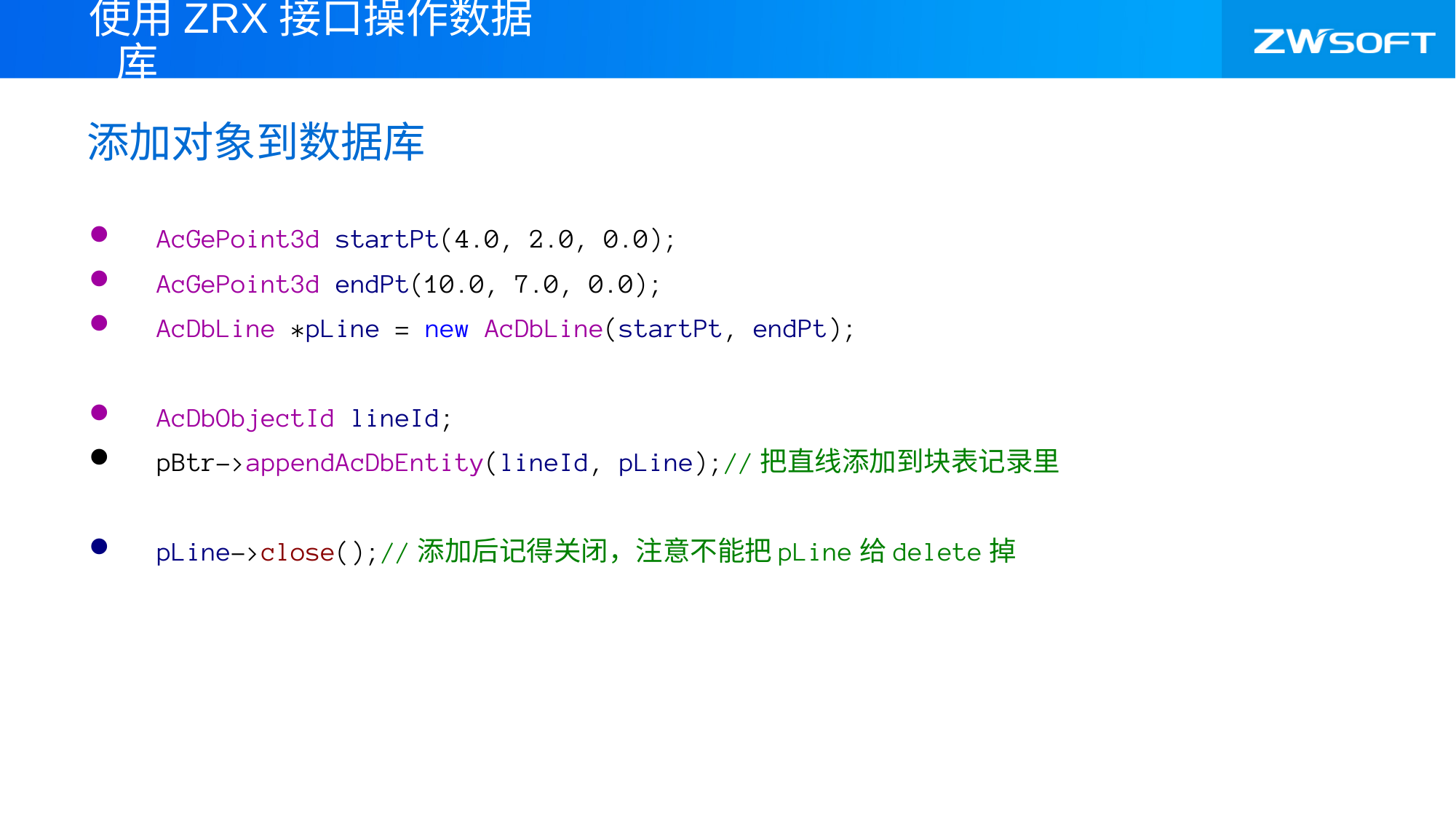

使用ZRX接口操作数据库
# 添加对象到数据库
AcGePoint3d startPt(4.0, 2.0, 0.0);
AcGePoint3d endPt(10.0, 7.0, 0.0);
AcDbLine *pLine = new AcDbLine(startPt, endPt);

AcDbObjectId lineId;
pBtr->appendAcDbEntity(lineId, pLine);//把直线添加到块表记录里

pLine->close();//添加后记得关闭，注意不能把pLine给delete掉